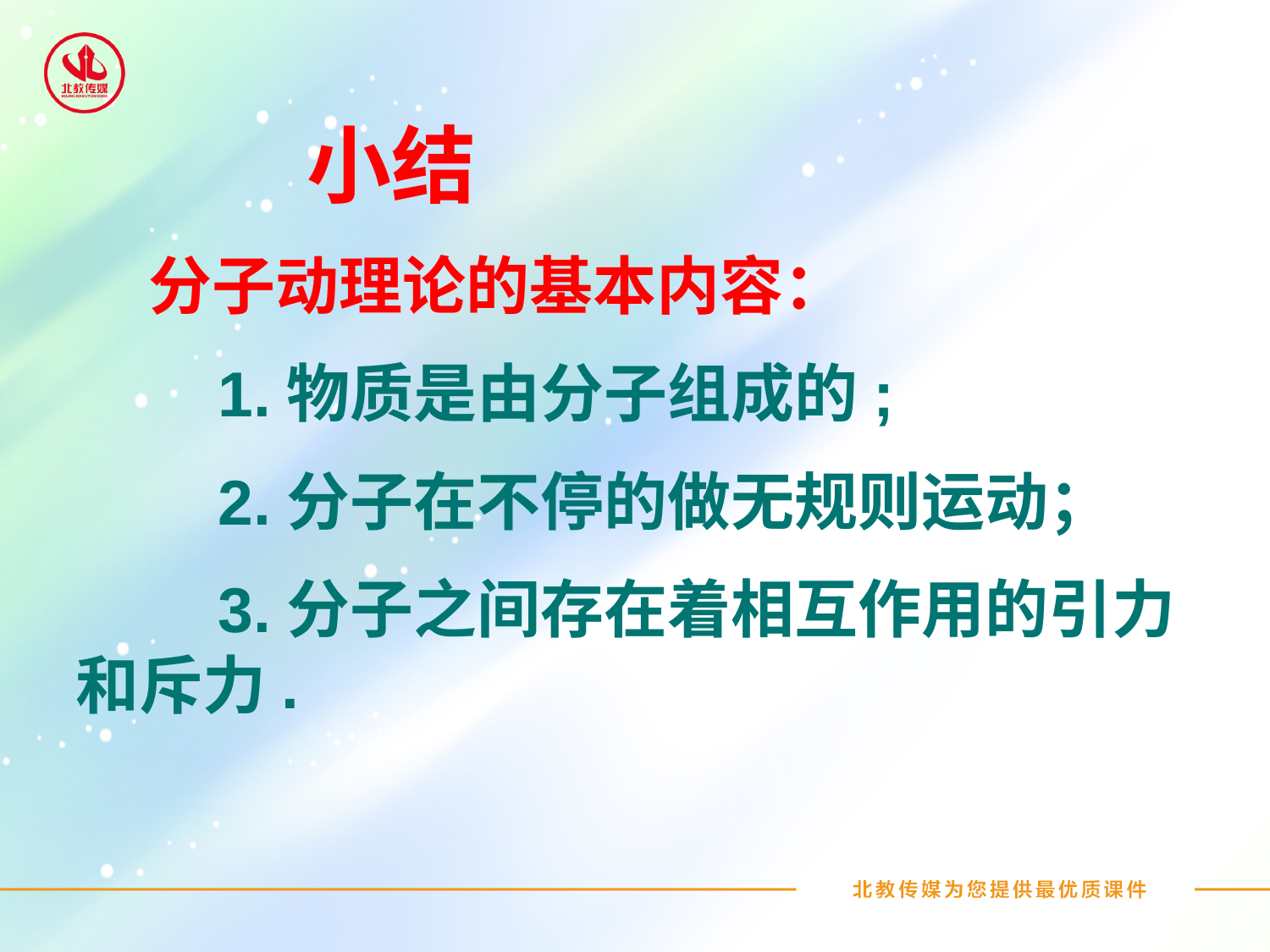

小结
    分子动理论的基本内容：
　　1.物质是由分子组成的;
　　2.分子在不停的做无规则运动；
　　3.分子之间存在着相互作用的引力和斥力.